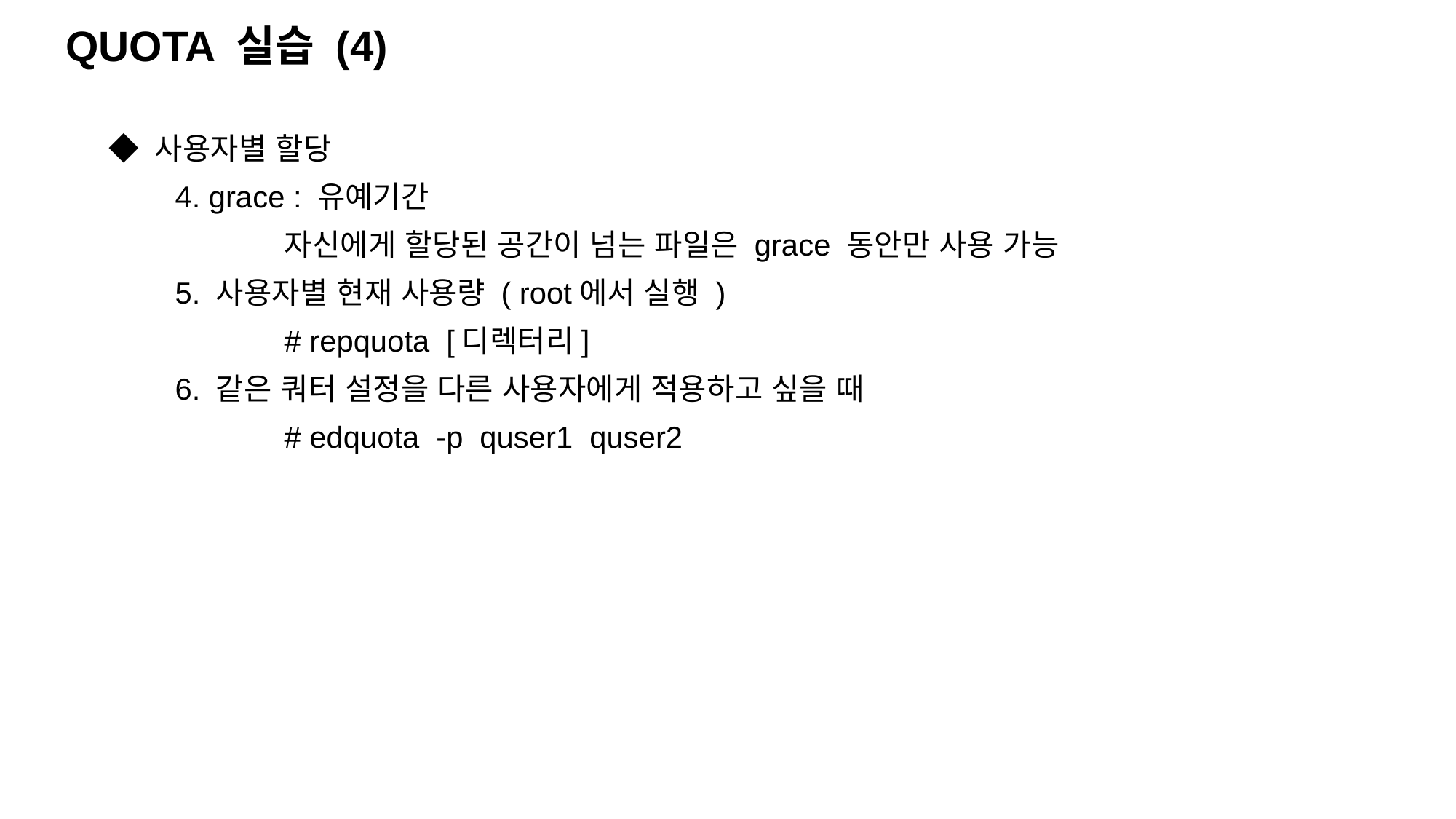

QUOTA 실습 (4)

     ◆ 사용자별 할당
	4. grace : 유예기간
		자신에게 할당된 공간이 넘는 파일은 grace 동안만 사용 가능
	5. 사용자별 현재 사용량 ( root에서 실행 )
		# repquota  [디렉터리]
	6. 같은 쿼터 설정을 다른 사용자에게 적용하고 싶을 때
		# edquota  -p  quser1  quser2